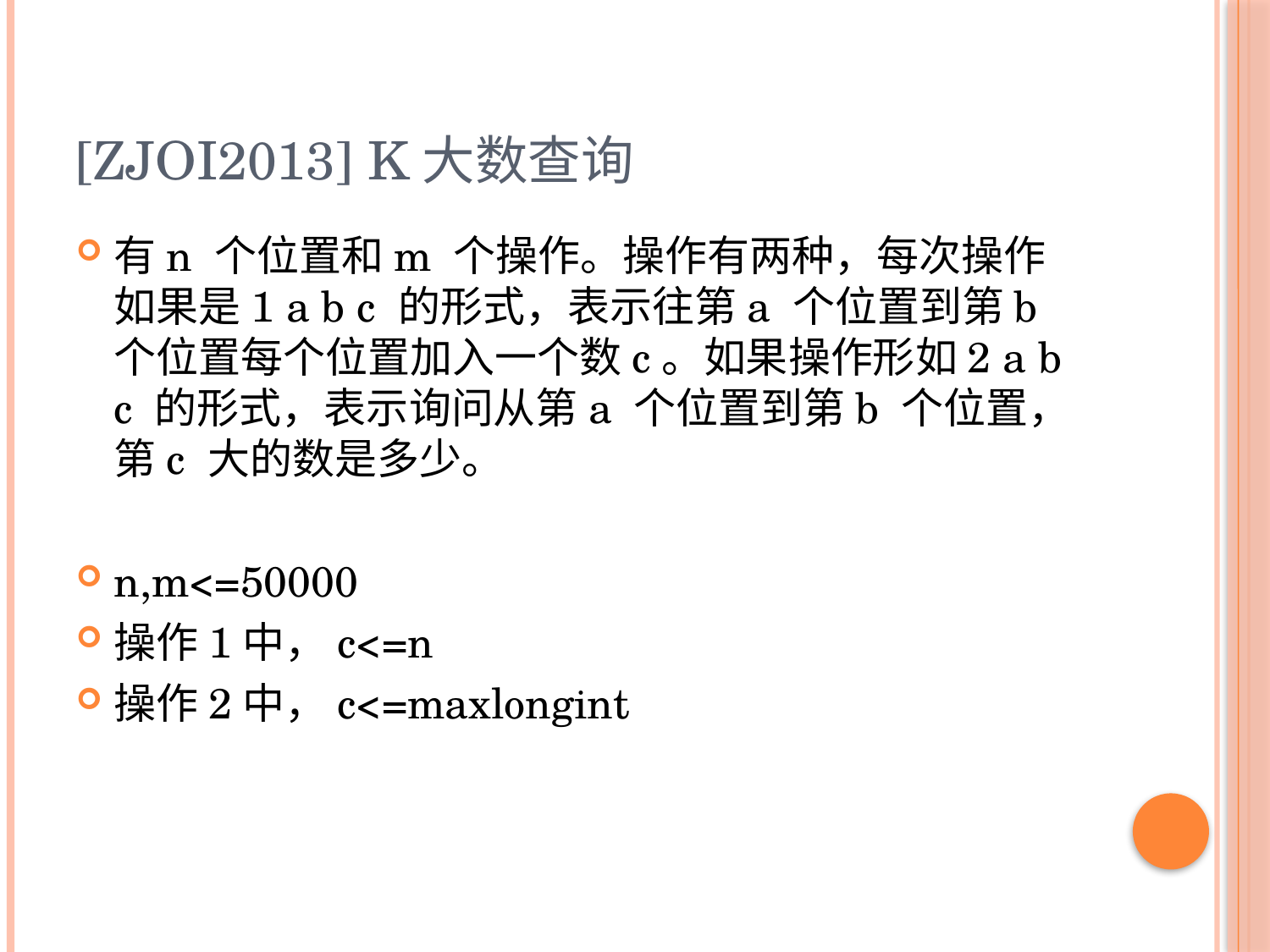

# [ZJOI2013] K大数查询
有n 个位置和m 个操作。操作有两种，每次操作如果是1 a b c 的形式，表示往第a 个位置到第b 个位置每个位置加入一个数c。如果操作形如2 a b c 的形式，表示询问从第a 个位置到第b 个位置，第c 大的数是多少。

n,m<=50000
操作1中，c<=n
操作2中，c<=maxlongint